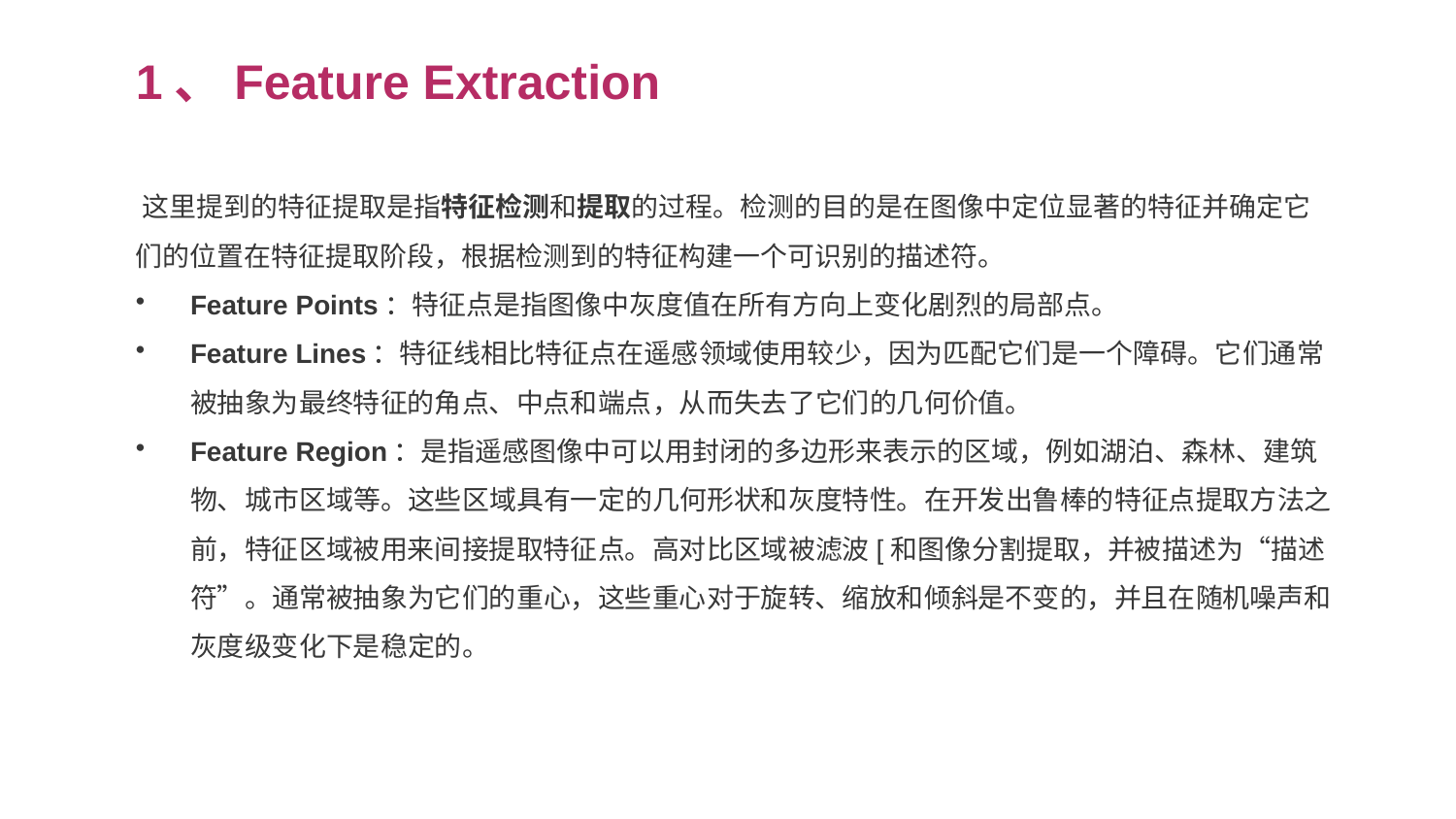

1、Feature Extraction
​这里提到的特征提取是指特征检测和提取的过程。检测的目的是在图像中定位显著的特征并确定它们的位置在特征提取阶段，根据检测到的特征构建一个可识别的描述符。
​Feature Points：特征点是指图像中灰度值在所有方向上变化剧烈的局部点。
​Feature Lines：特征线相比特征点在遥感领域使用较少，因为匹配它们是一个障碍。它们通常被抽象为最终特征的角点、中点和端点，从而失去了它们的几何价值。
​Feature Region：是指遥感图像中可以用封闭的多边形来表示的区域，例如湖泊、森林、建筑物、城市区域等。这些区域具有一定的几何形状和灰度特性。在开发出鲁棒的特征点提取方法之前，特征区域被用来间接提取特征点。高对比区域被滤波[和图像分割提取，并被描述为“描述符”。通常被抽象为它们的重心，这些重心对于旋转、缩放和倾斜是不变的，并且在随机噪声和灰度级变化下是稳定的。